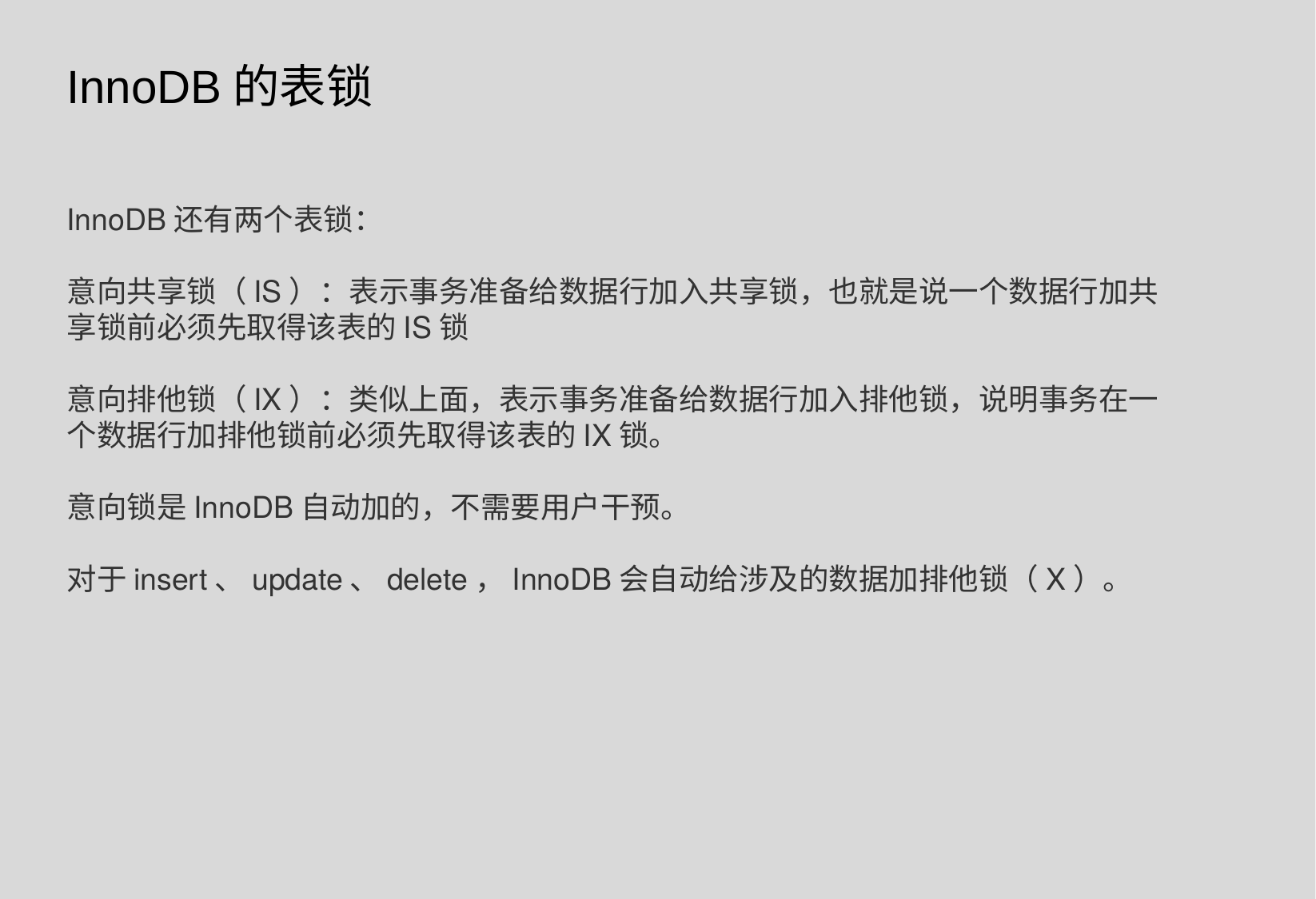

InnoDB的表锁
InnoDB还有两个表锁：

意向共享锁（IS）：表示事务准备给数据行加入共享锁，也就是说一个数据行加共享锁前必须先取得该表的IS锁

意向排他锁（IX）：类似上面，表示事务准备给数据行加入排他锁，说明事务在一个数据行加排他锁前必须先取得该表的IX锁。

意向锁是InnoDB自动加的，不需要用户干预。

对于insert、update、delete，InnoDB会自动给涉及的数据加排他锁（X）。